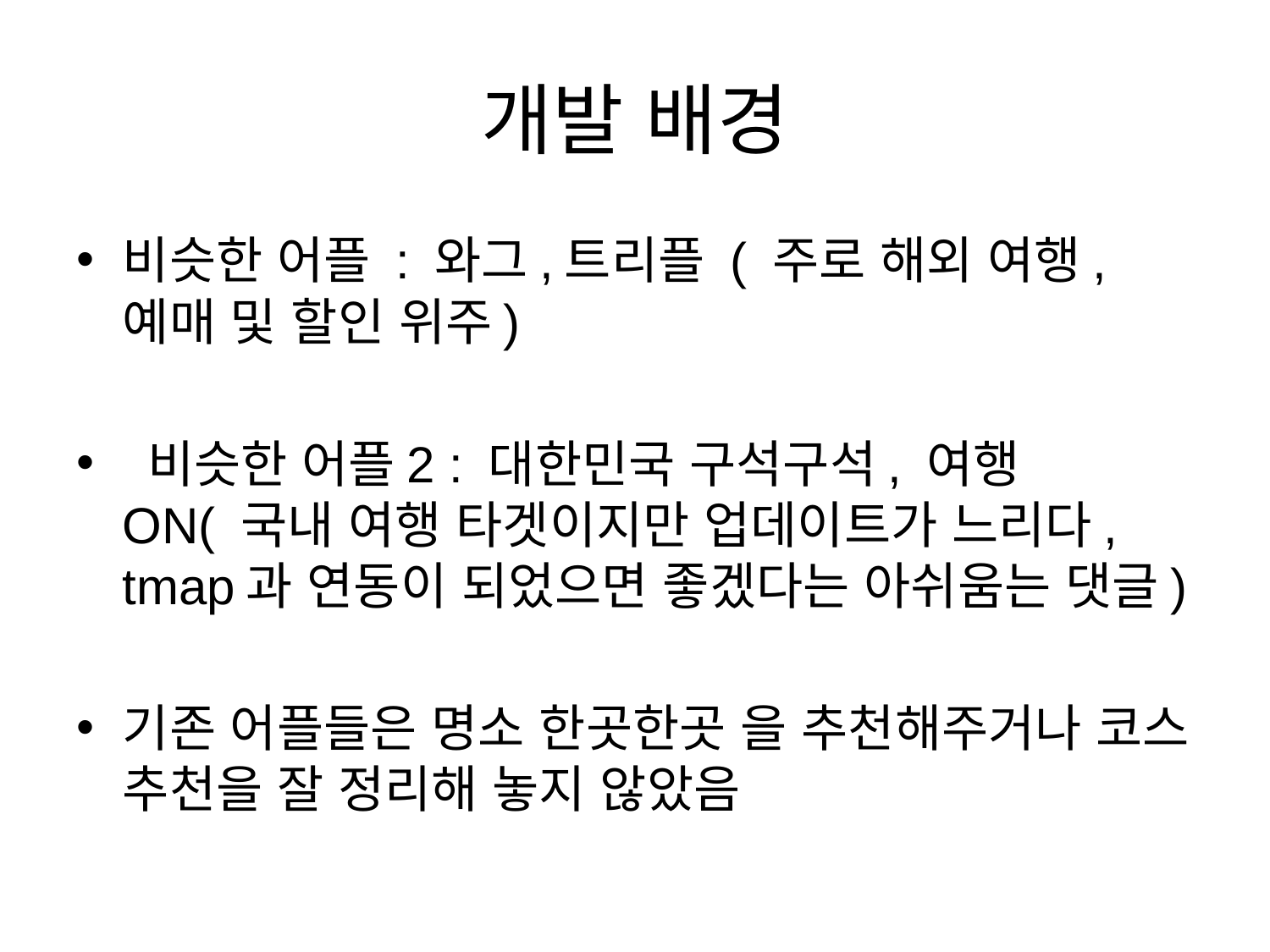

# 개발 배경
비슷한 어플 : 와그,트리플 ( 주로 해외 여행, 예매 및 할인 위주)

 비슷한 어플2 : 대한민국 구석구석, 여행ON( 국내 여행 타겟이지만 업데이트가 느리다, tmap과 연동이 되었으면 좋겠다는 아쉬움는 댓글)

기존 어플들은 명소 한곳한곳 을 추천해주거나 코스 추천을 잘 정리해 놓지 않았음